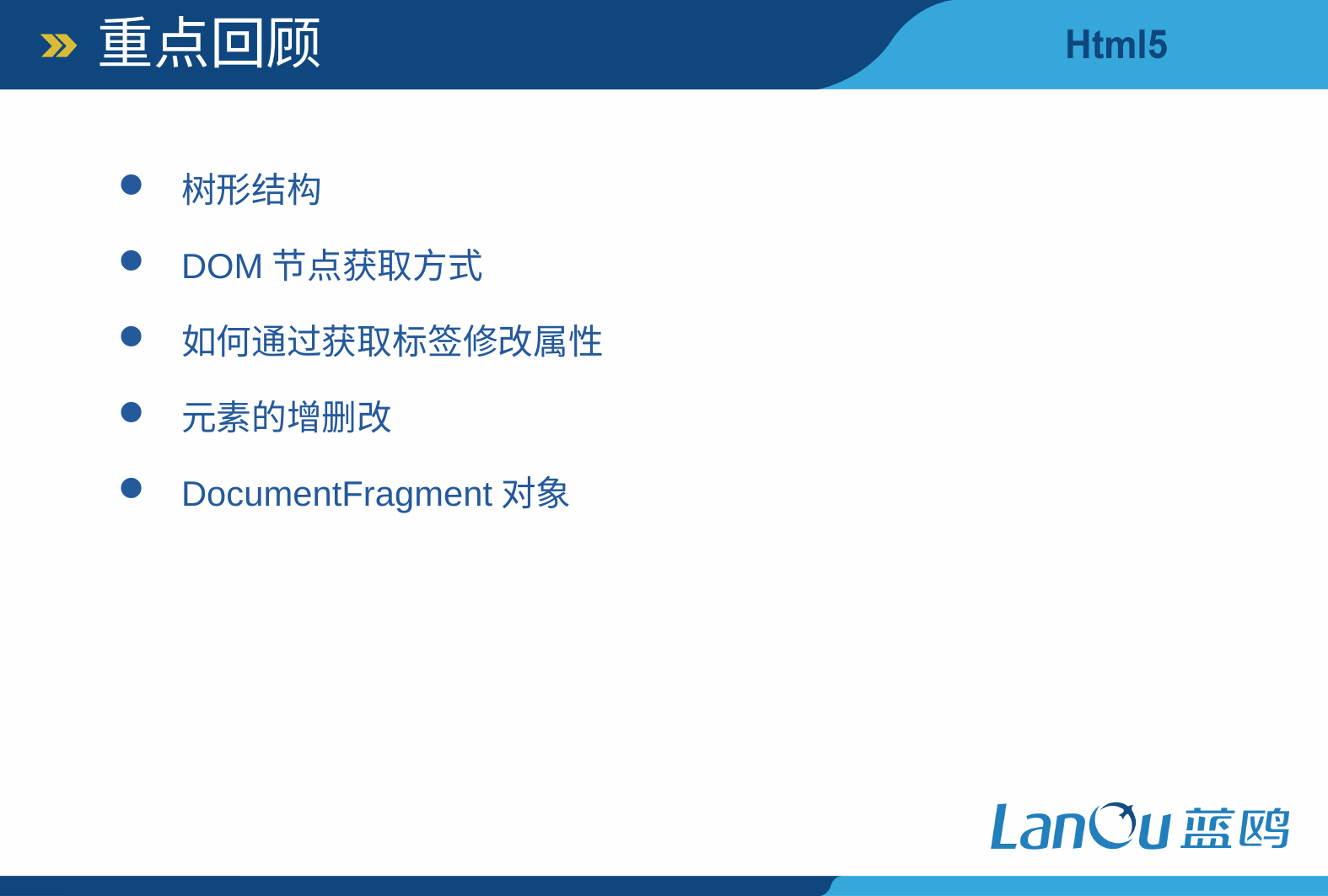

重点回顾
树形结构

DOM节点获取方式

如何通过获取标签修改属性

元素的增删改

DocumentFragment对象